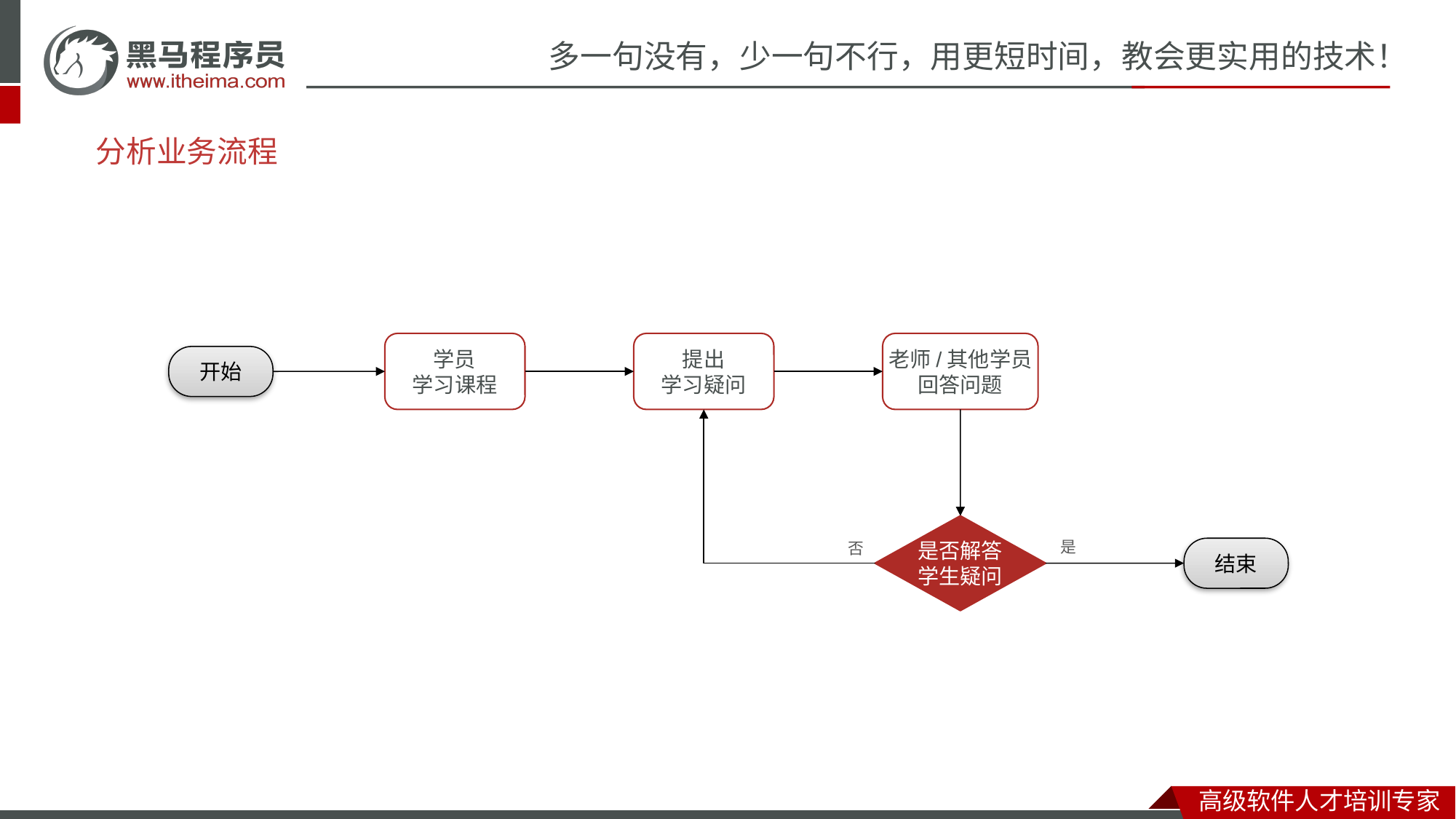

# 分析业务流程
学员
学习课程
提出
学习疑问
老师/其他学员
回答问题
开始
是否解答学生疑问
是
否
结束